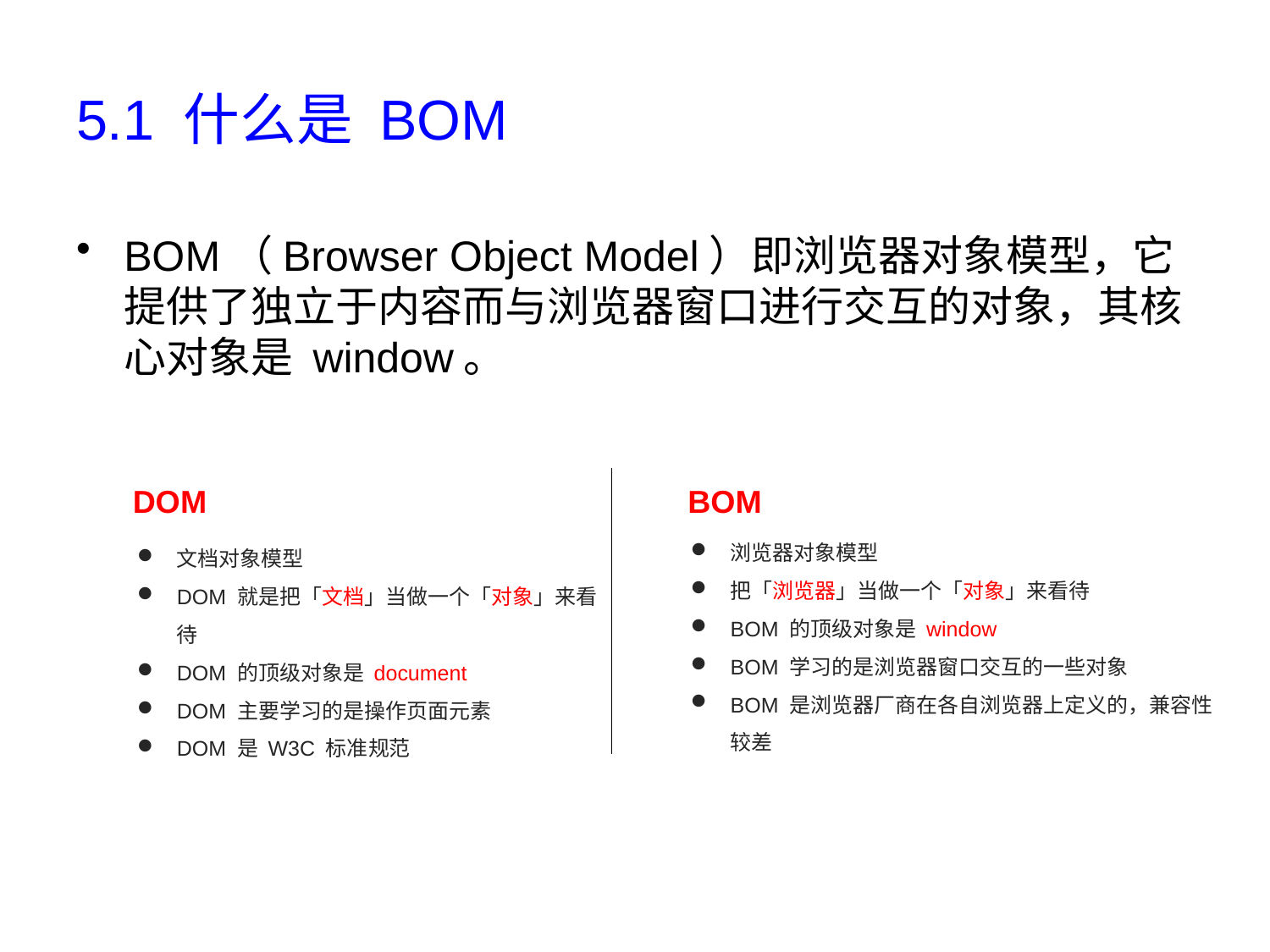

# 5.1 什么是 BOM
BOM（Browser Object Model）即浏览器对象模型，它提供了独立于内容而与浏览器窗口进行交互的对象，其核心对象是 window。

DOM
BOM
浏览器对象模型
把「浏览器」当做一个「对象」来看待
BOM 的顶级对象是 window
BOM 学习的是浏览器窗口交互的一些对象
BOM 是浏览器厂商在各自浏览器上定义的，兼容性较差
文档对象模型
DOM 就是把「文档」当做一个「对象」来看待
DOM 的顶级对象是 document
DOM 主要学习的是操作页面元素
DOM 是 W3C 标准规范